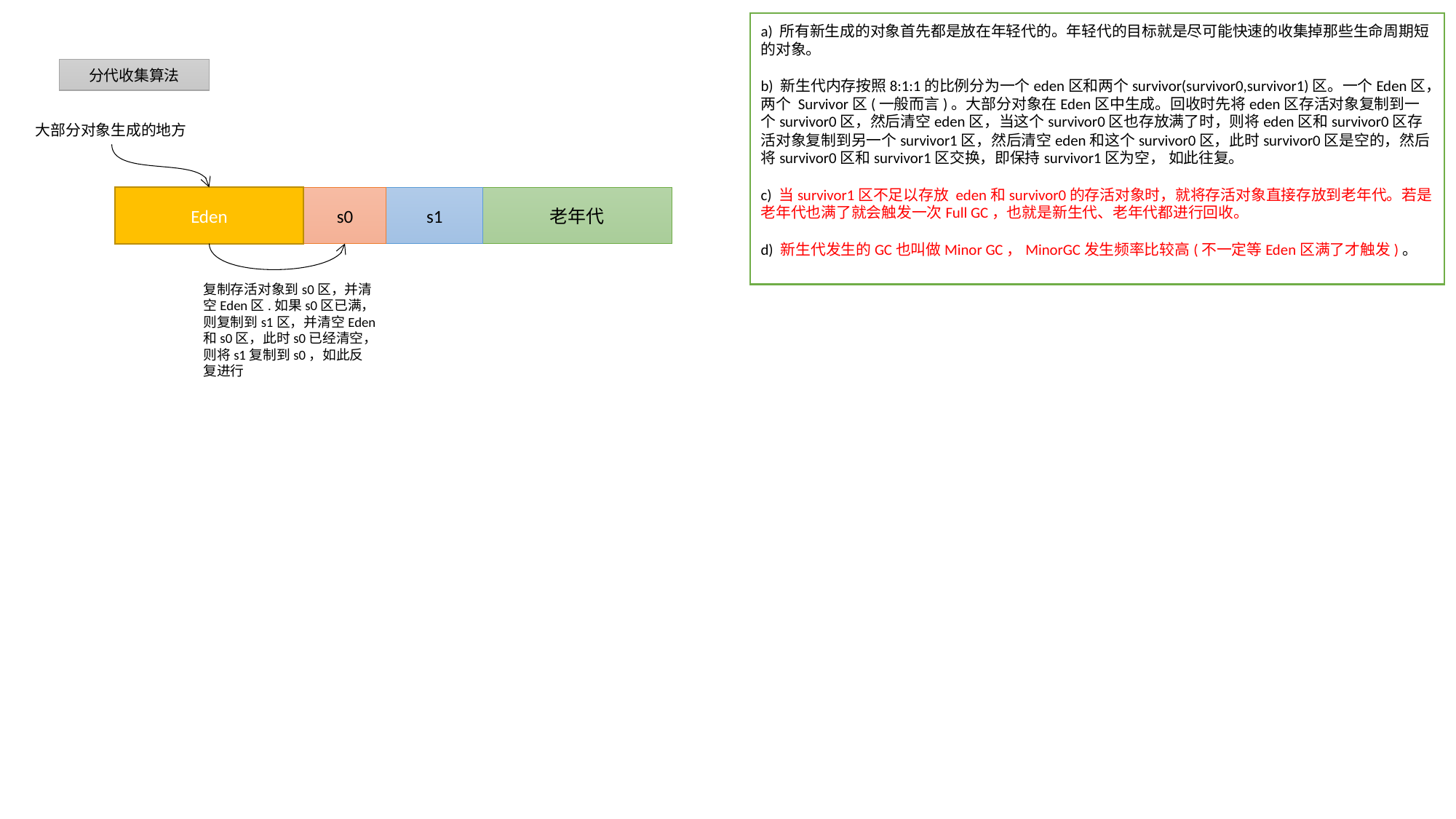

a) 所有新生成的对象首先都是放在年轻代的。年轻代的目标就是尽可能快速的收集掉那些生命周期短的对象。

b) 新生代内存按照8:1:1的比例分为一个eden区和两个survivor(survivor0,survivor1)区。一个Eden区，两个 Survivor区(一般而言)。大部分对象在Eden区中生成。回收时先将eden区存活对象复制到一个survivor0区，然后清空eden区，当这个survivor0区也存放满了时，则将eden区和survivor0区存活对象复制到另一个survivor1区，然后清空eden和这个survivor0区，此时survivor0区是空的，然后将survivor0区和survivor1区交换，即保持survivor1区为空， 如此往复。

c) 当survivor1区不足以存放 eden和survivor0的存活对象时，就将存活对象直接存放到老年代。若是老年代也满了就会触发一次Full GC，也就是新生代、老年代都进行回收。

d) 新生代发生的GC也叫做Minor GC，MinorGC发生频率比较高(不一定等Eden区满了才触发)。

分代收集算法
大部分对象生成的地方
Eden
s0
s1
老年代
复制存活对象到s0区，并清空Eden区.如果s0区已满，则复制到s1区，并清空Eden和s0区，此时s0已经清空，则将s1复制到s0，如此反复进行